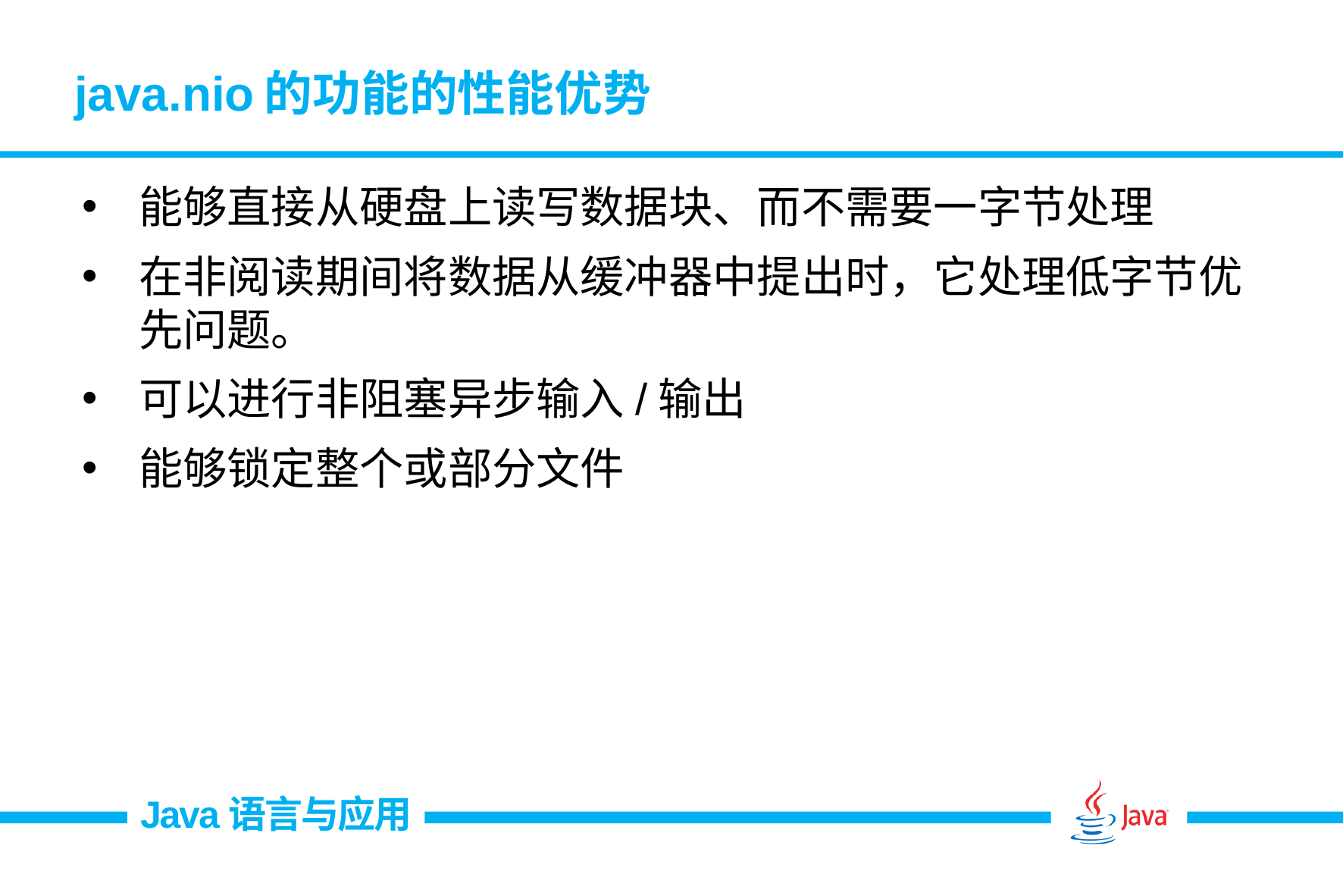

# java.nio的功能的性能优势
能够直接从硬盘上读写数据块、而不需要一字节处理
在非阅读期间将数据从缓冲器中提出时，它处理低字节优先问题。
可以进行非阻塞异步输入/输出
能够锁定整个或部分文件

99